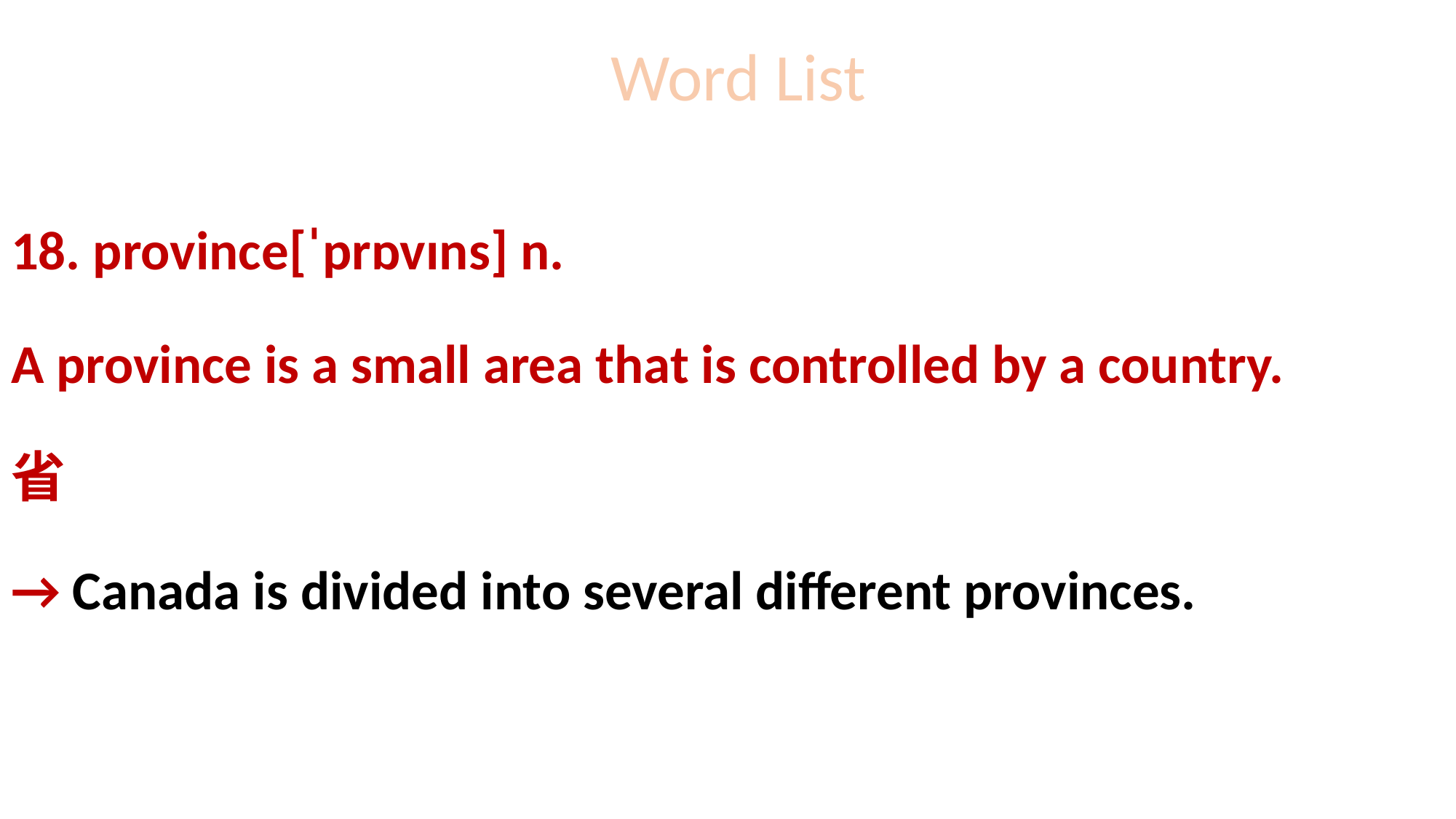

# Word List
18. province[ˈprɒvɪns] n.
A province is a small area that is controlled by a country.
省
→ Canada is divided into several different provinces.